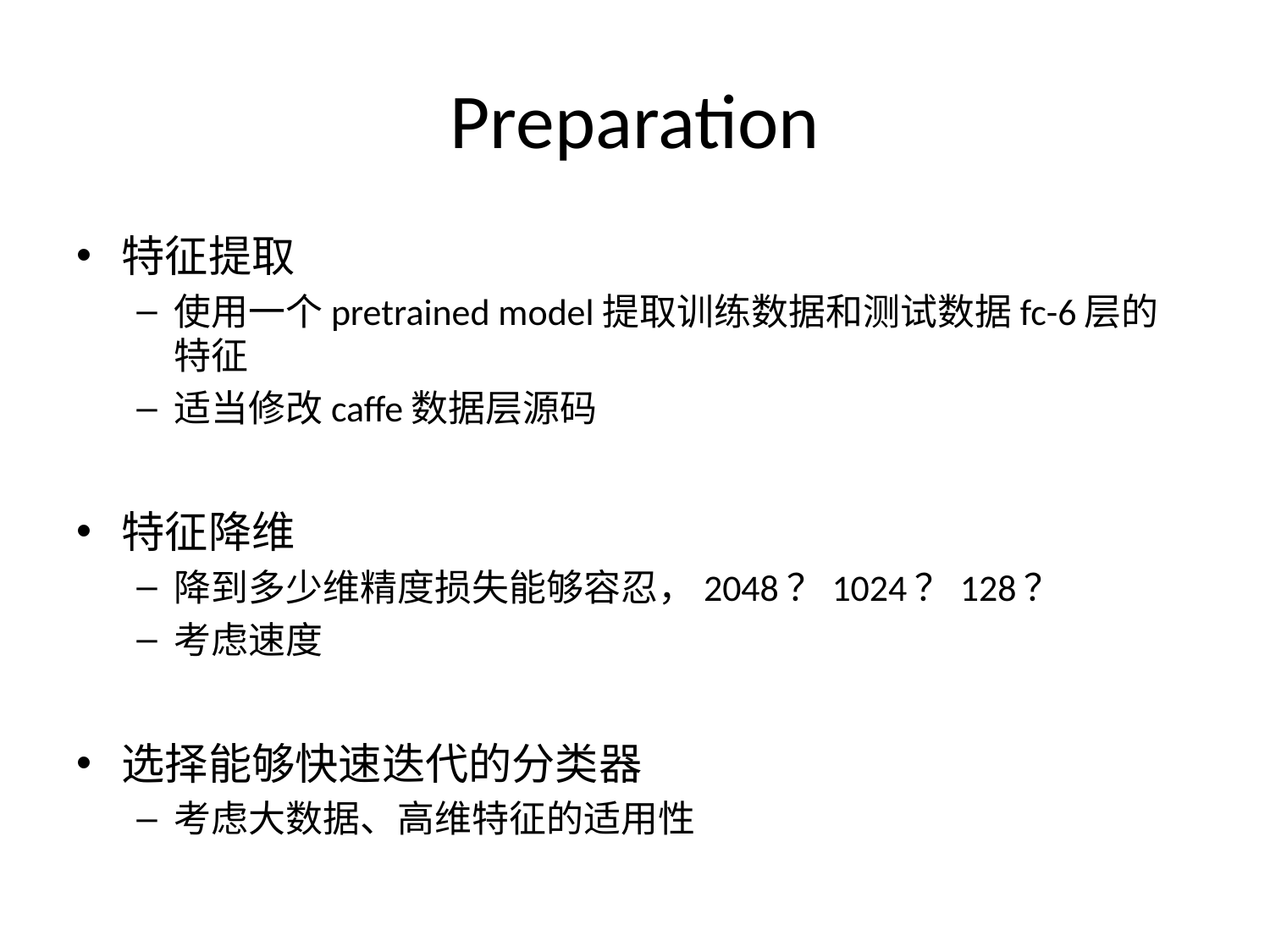

# Preparation
特征提取
使用一个pretrained model提取训练数据和测试数据fc-6层的特征
适当修改caffe数据层源码

特征降维
降到多少维精度损失能够容忍，2048？1024？128？
考虑速度

选择能够快速迭代的分类器
考虑大数据、高维特征的适用性